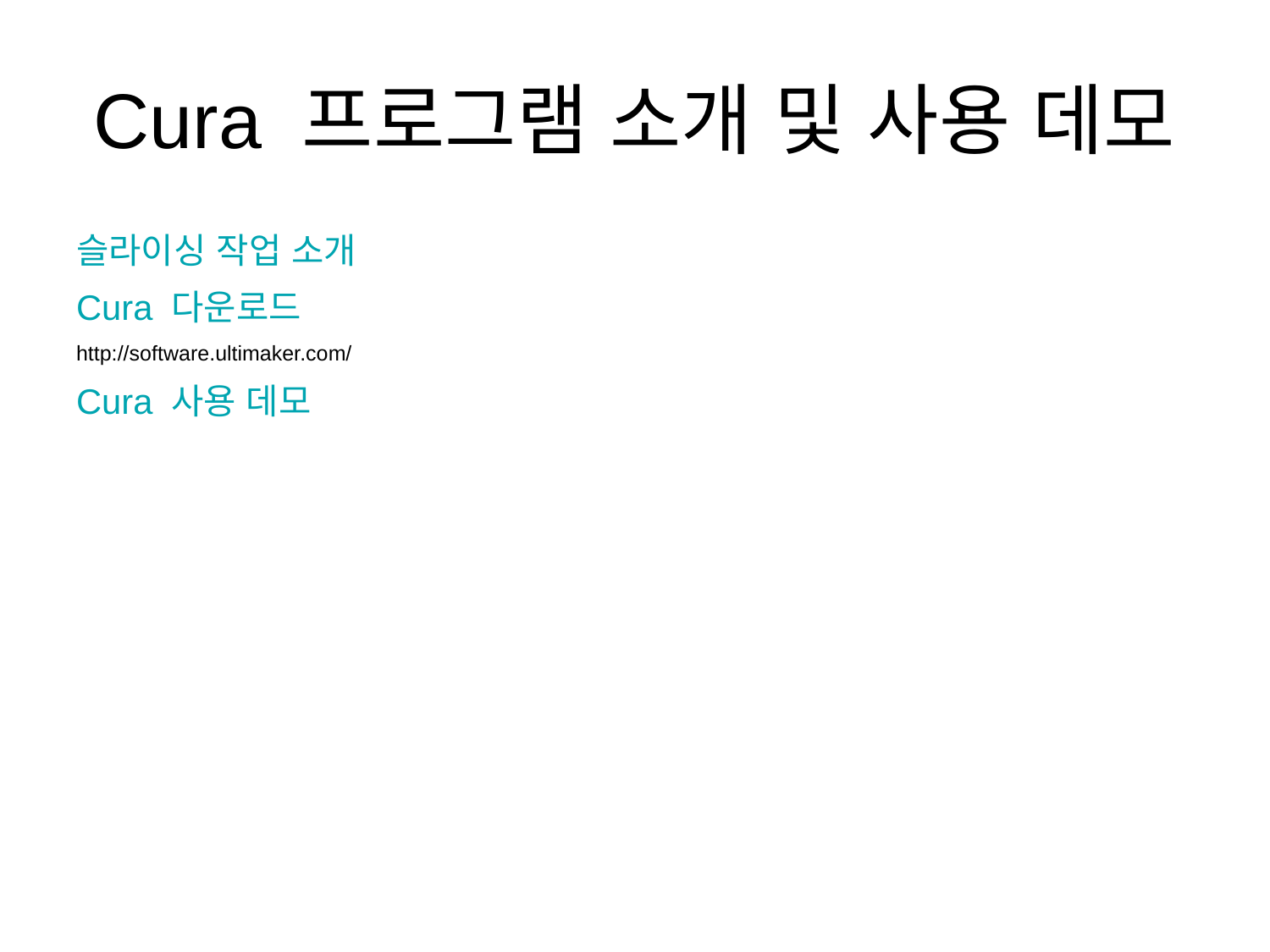

# Cura 프로그램 소개 및 사용 데모
슬라이싱 작업 소개
Cura 다운로드
http://software.ultimaker.com/
Cura 사용 데모